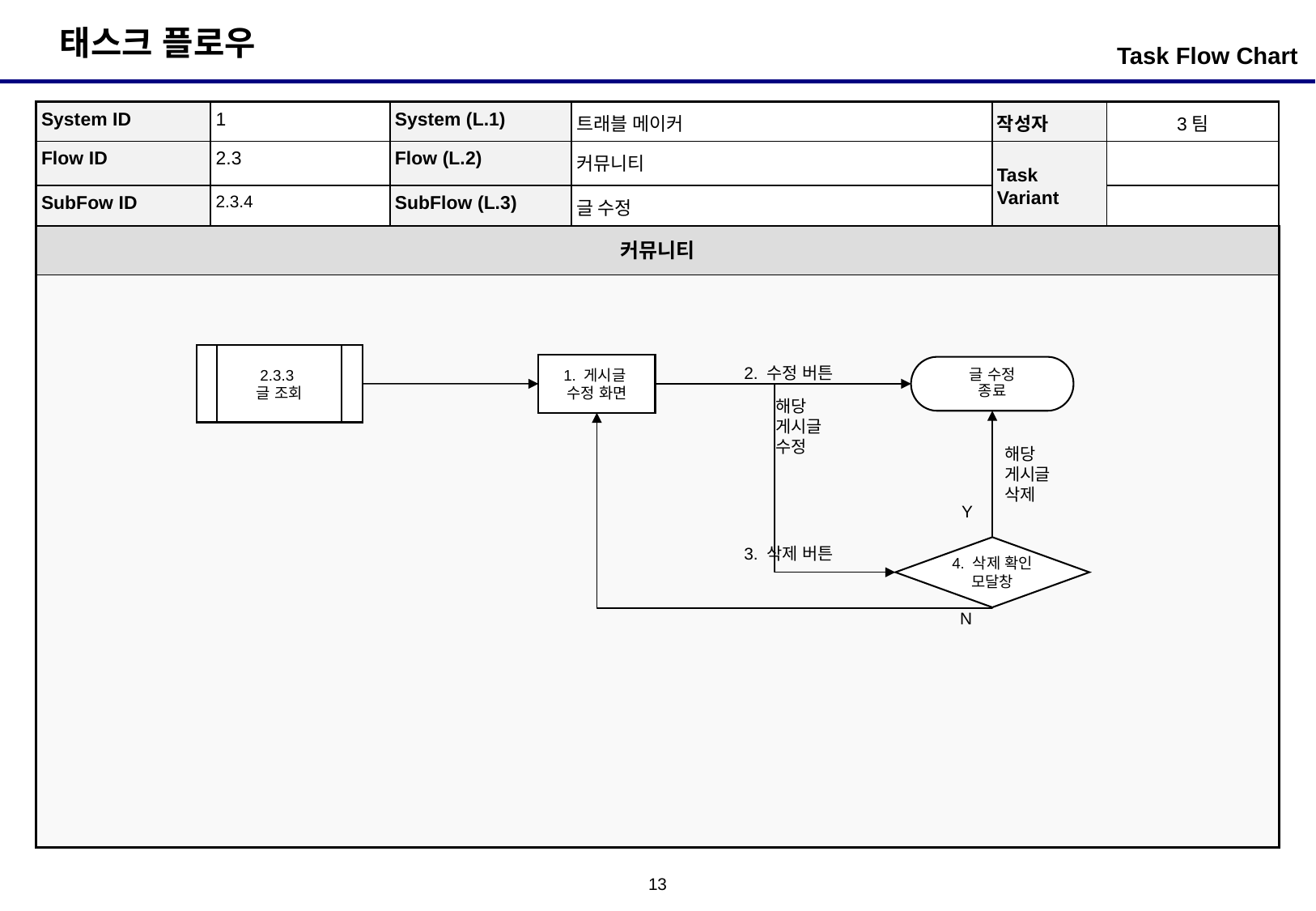

Task Flow Chart
| System ID | 1 | System (L.1) | 트래블 메이커 | 작성자 | 3팀 |
| --- | --- | --- | --- | --- | --- |
| Flow ID | 2.3 | Flow (L.2) | 커뮤니티 | Task Variant |  |
| SubFow ID | 2.3.4 | SubFlow (L.3) | 글 수정 |  |  |
| 커뮤니티 |
| --- |
|  |
2.3.3
글 조회
1. 게시글
수정 화면
글 수정
종료
2. 수정 버튼
해당 게시글 수정
해당 게시글 삭제
Y
3. 삭제 버튼
4. 삭제 확인
모달창
N